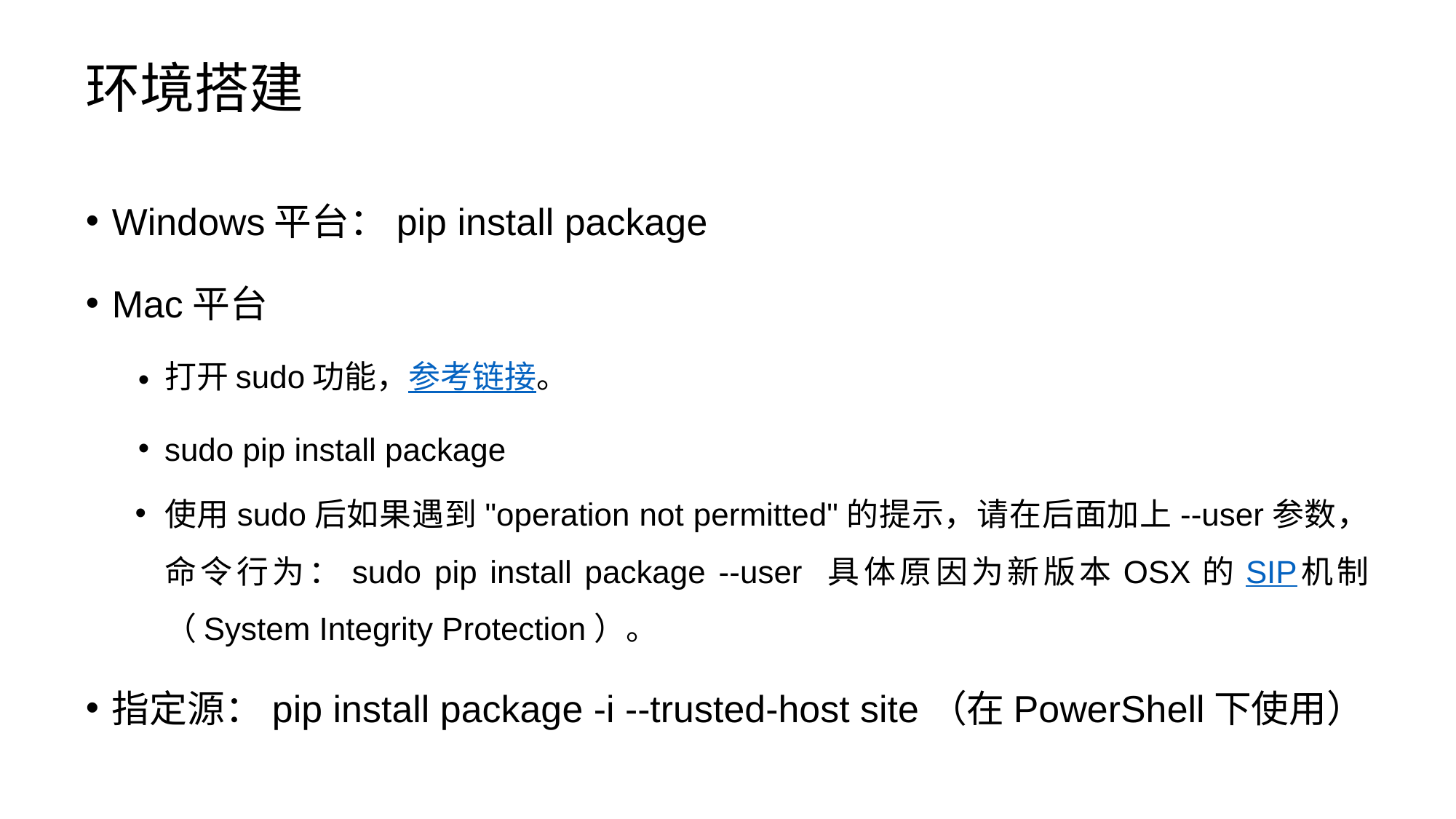

# 环境搭建
Windows平台：pip install package
Mac平台
打开sudo功能，参考链接。
sudo pip install package
使用sudo后如果遇到"operation not permitted"的提示，请在后面加上--user参数，命令行为：sudo pip install package --user 具体原因为新版本OSX的SIP机制（System Integrity Protection）。
指定源：pip install package -i --trusted-host site（在PowerShell下使用）